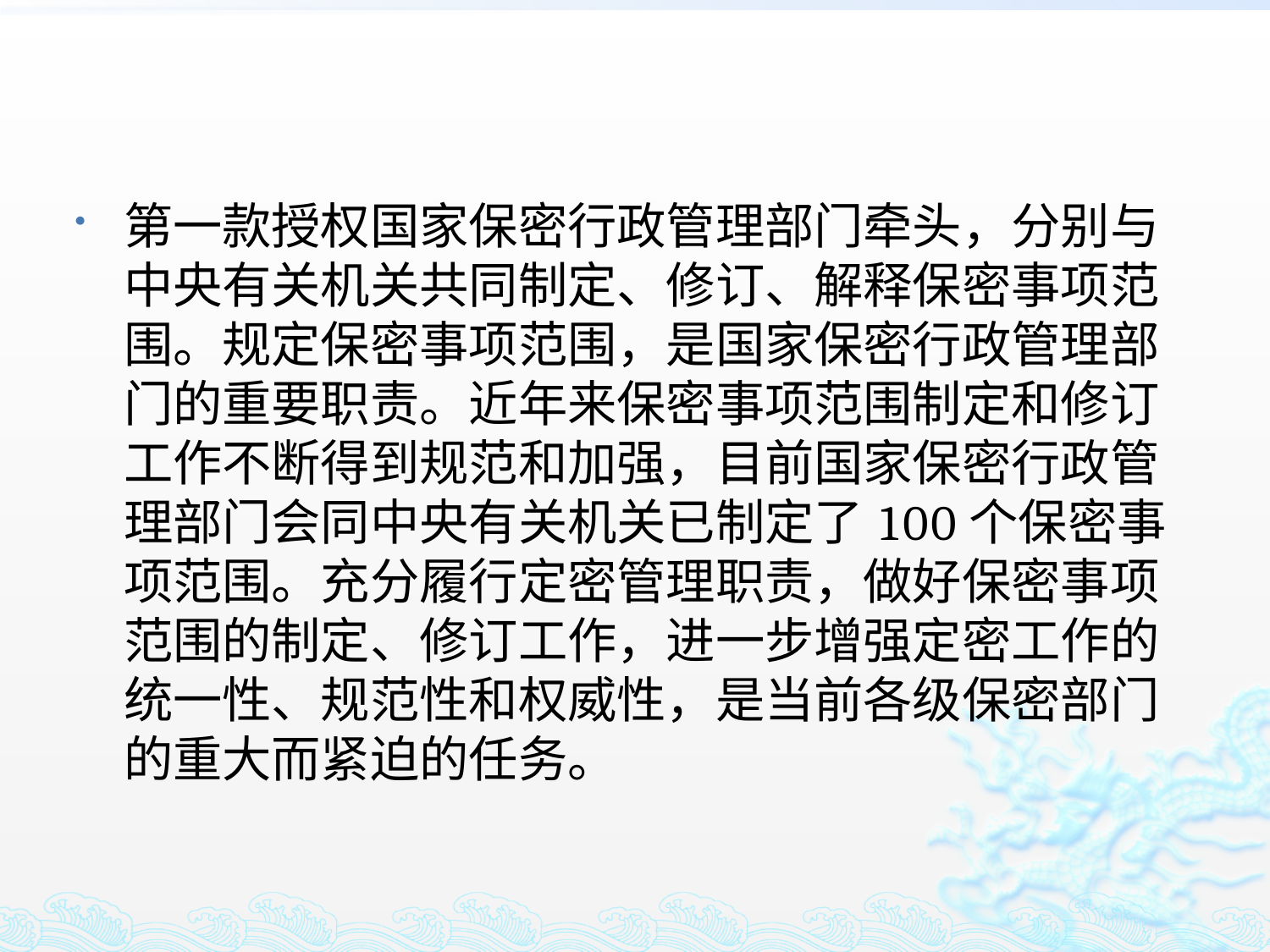

第一款授权国家保密行政管理部门牵头，分别与中央有关机关共同制定、修订、解释保密事项范围。规定保密事项范围，是国家保密行政管理部门的重要职责。近年来保密事项范围制定和修订工作不断得到规范和加强，目前国家保密行政管理部门会同中央有关机关已制定了100个保密事项范围。充分履行定密管理职责，做好保密事项范围的制定、修订工作，进一步增强定密工作的统一性、规范性和权威性，是当前各级保密部门的重大而紧迫的任务。